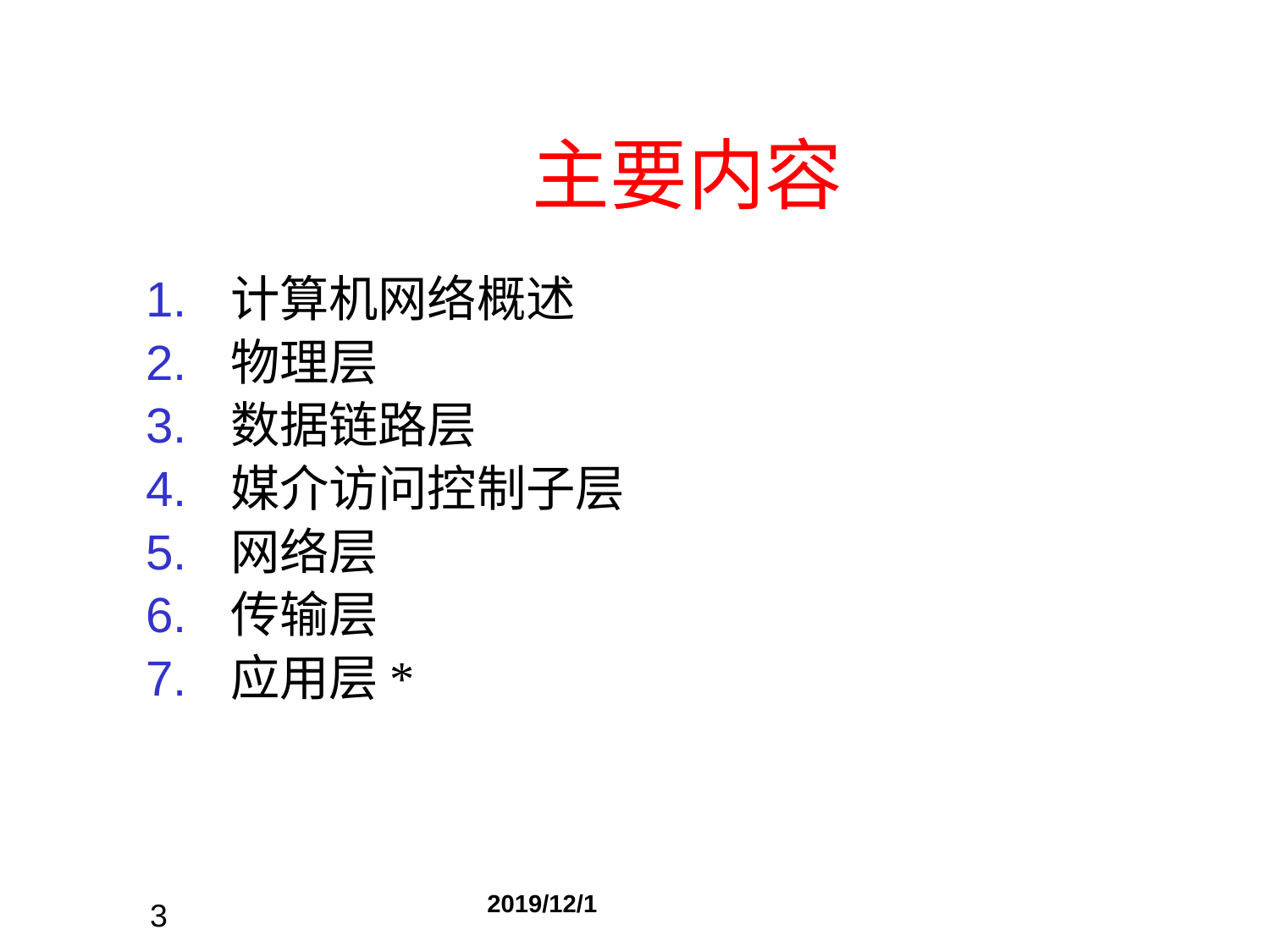

# 主要内容
计算机网络概述
物理层
数据链路层
媒介访问控制子层
网络层
传输层
应用层*
2019/12/1
3